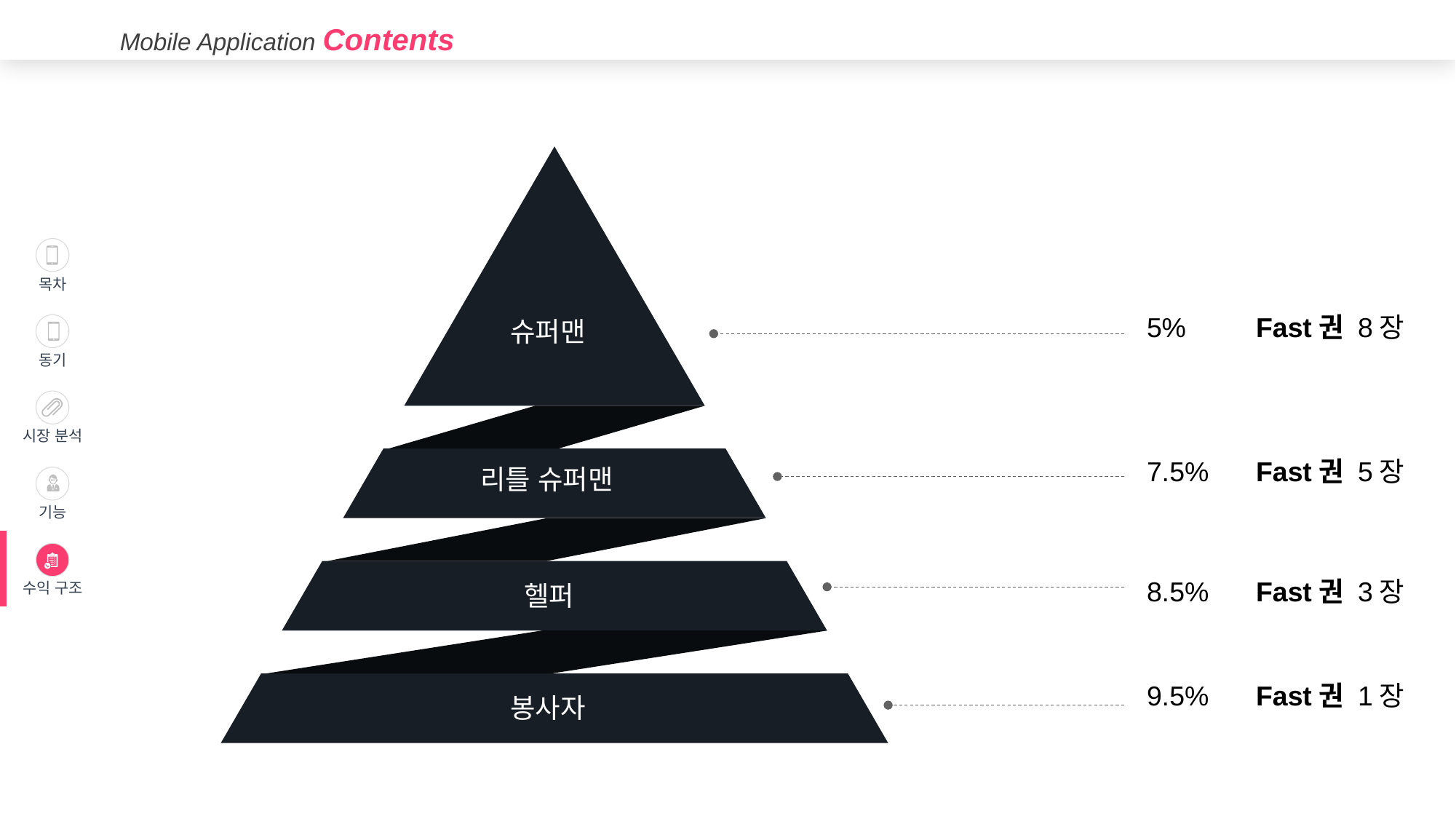

Mobile Application Contents

|  | 목차 |
| --- | --- |
|  | 동기 |
|  | 시장 분석 |
|  | 기능 |
|  | 수익 구조 |

5%	Fast권 8장

슈퍼맨

7.5%	Fast권 5장

리틀 슈퍼맨

8.5%	Fast권 3장

헬퍼
9.5%	Fast권 1장
봉사자